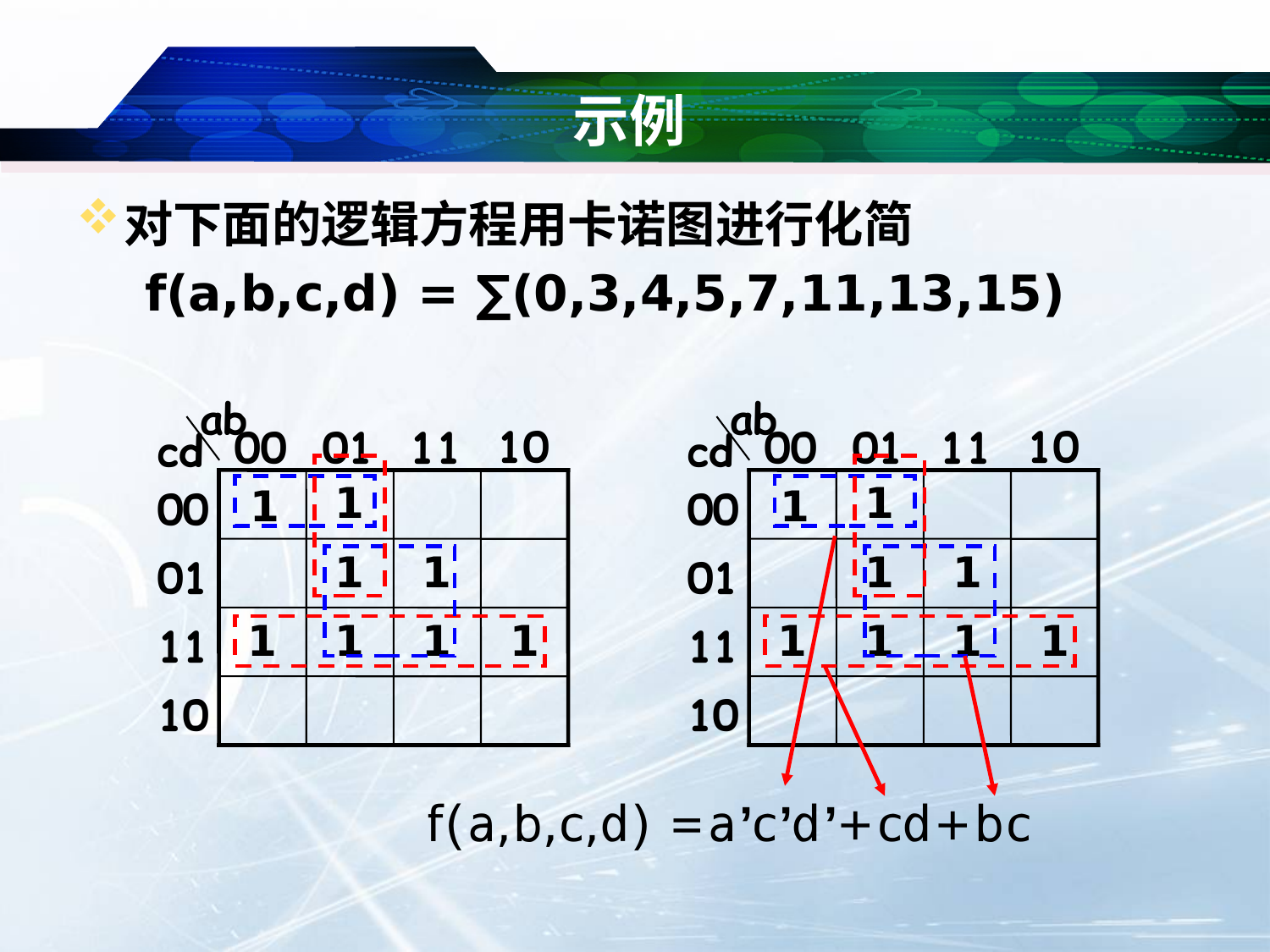

# 示例
对下面的逻辑方程用卡诺图进行化简
    f(a,b,c,d) = ∑(0,3,4,5,7,11,13,15)
ab

cd

1

1

1
1
1

1
1
1

10
00
01
11
00
01
11
10
ab

cd

1

1

1
1
1

1
1
1

10
00
01
11
00
01
11
10

f(a,b,c,d) =a’c’d’+cd+bc